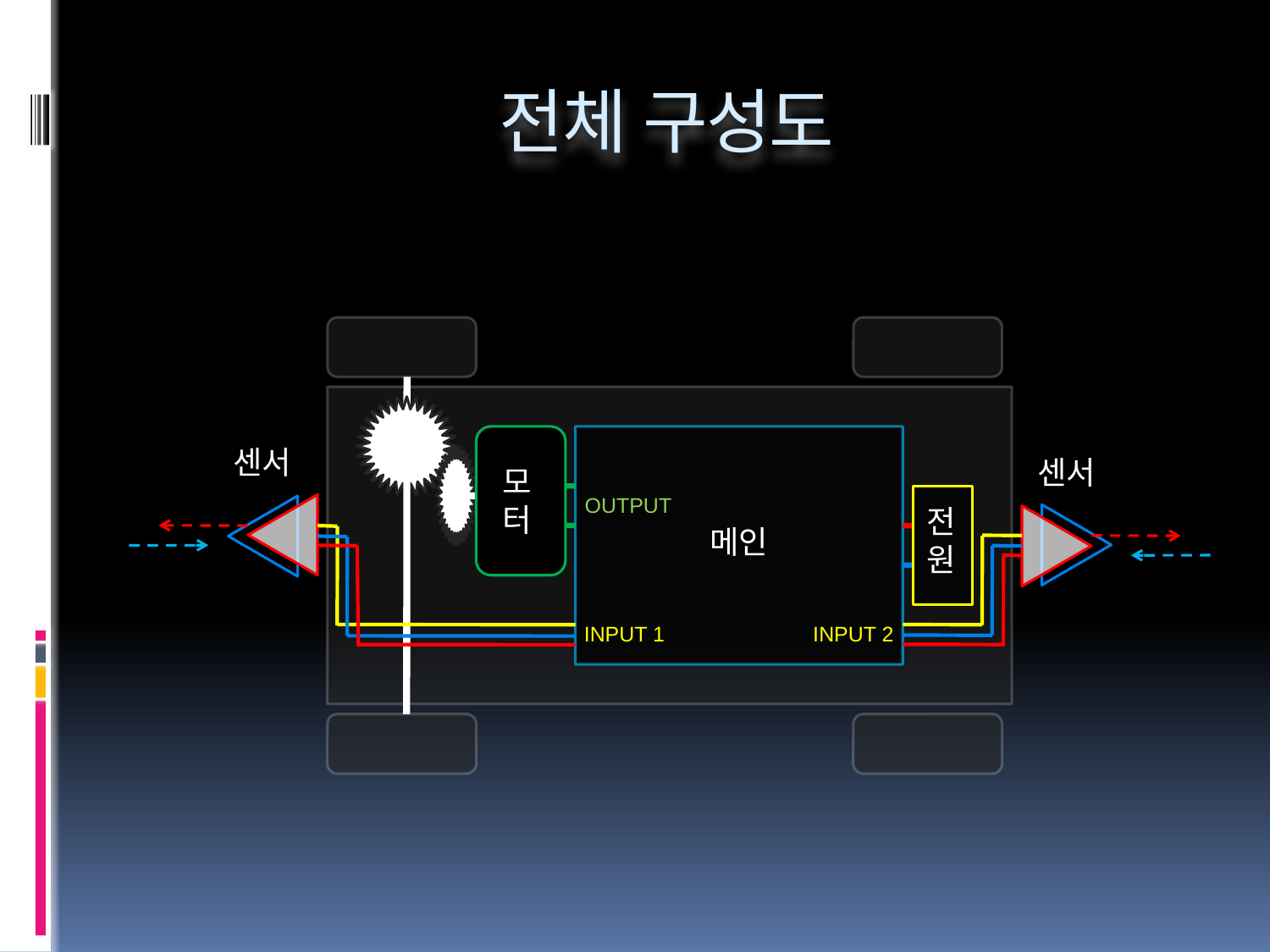

# 전체 구성도

센서

센서
모
터
OUTPUT

전
원

메인
INPUT 1
INPUT 2